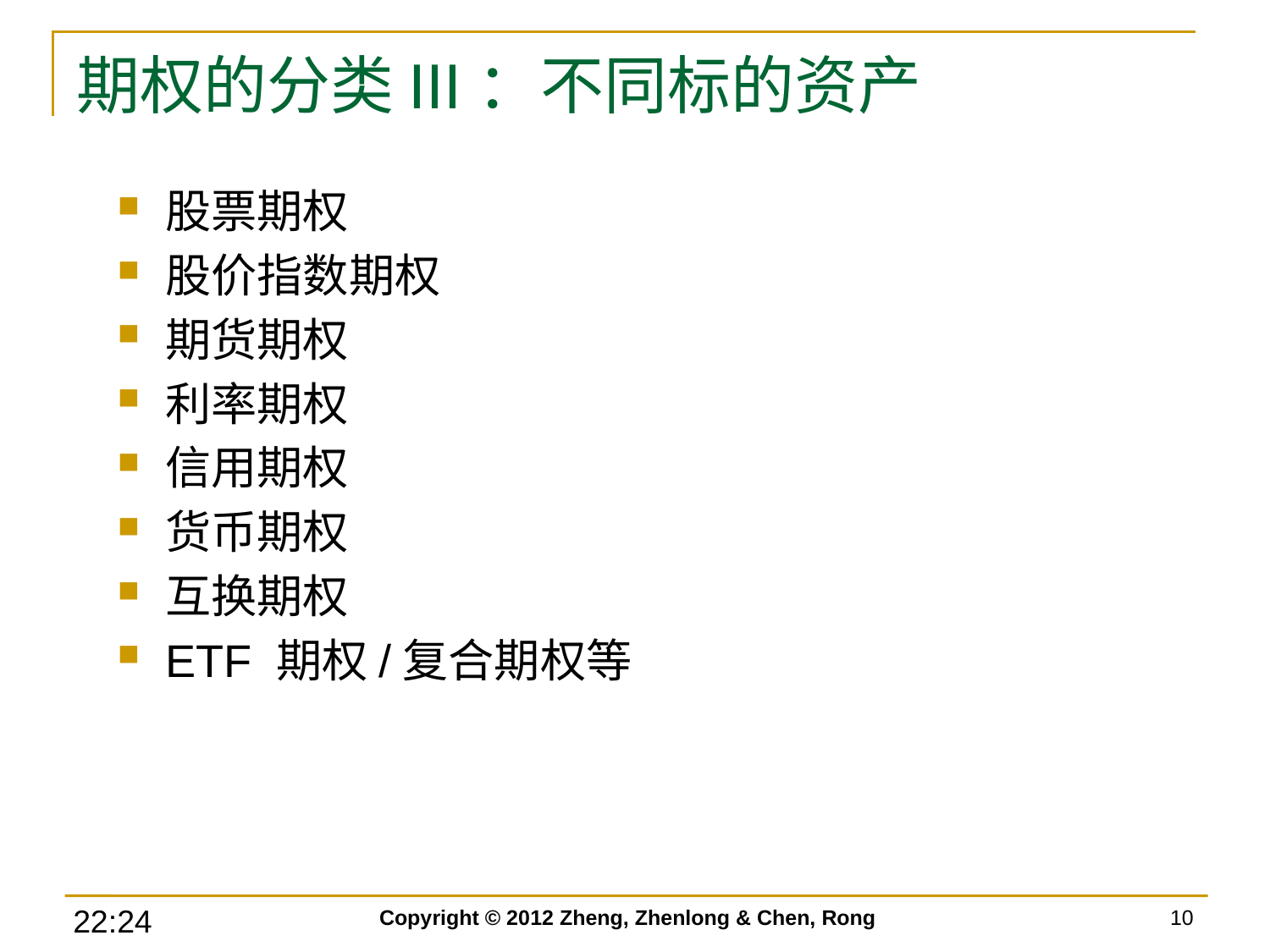

# 期权的分类III：不同标的资产
股票期权
股价指数期权
期货期权
利率期权
信用期权
货币期权
互换期权
ETF 期权/复合期权等

Copyright © 2012 Zheng, Zhenlong & Chen, Rong
10